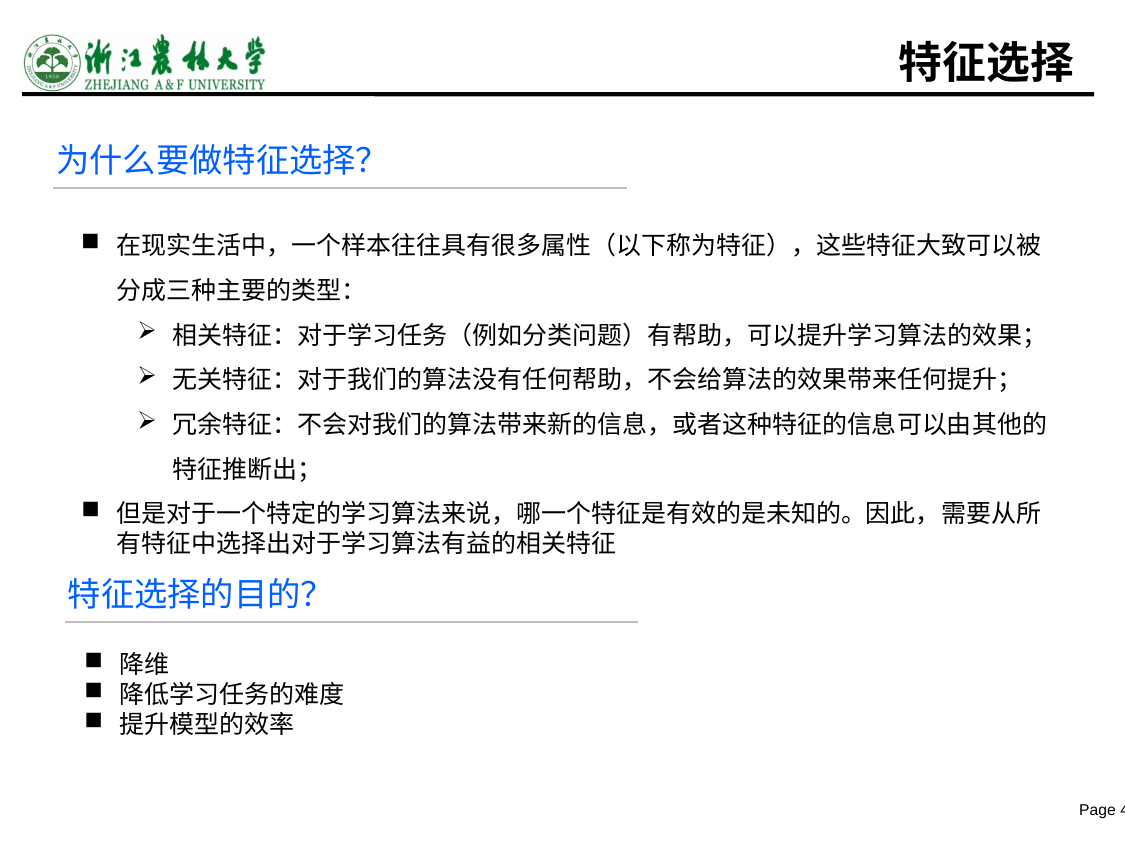

# 特征选择
为什么要做特征选择？
在现实生活中，一个样本往往具有很多属性（以下称为特征），这些特征大致可以被分成三种主要的类型：
相关特征：对于学习任务（例如分类问题）有帮助，可以提升学习算法的效果；
无关特征：对于我们的算法没有任何帮助，不会给算法的效果带来任何提升；
冗余特征：不会对我们的算法带来新的信息，或者这种特征的信息可以由其他的特征推断出；
但是对于一个特定的学习算法来说，哪一个特征是有效的是未知的。因此，需要从所有特征中选择出对于学习算法有益的相关特征
特征选择的目的？
降维
降低学习任务的难度
提升模型的效率